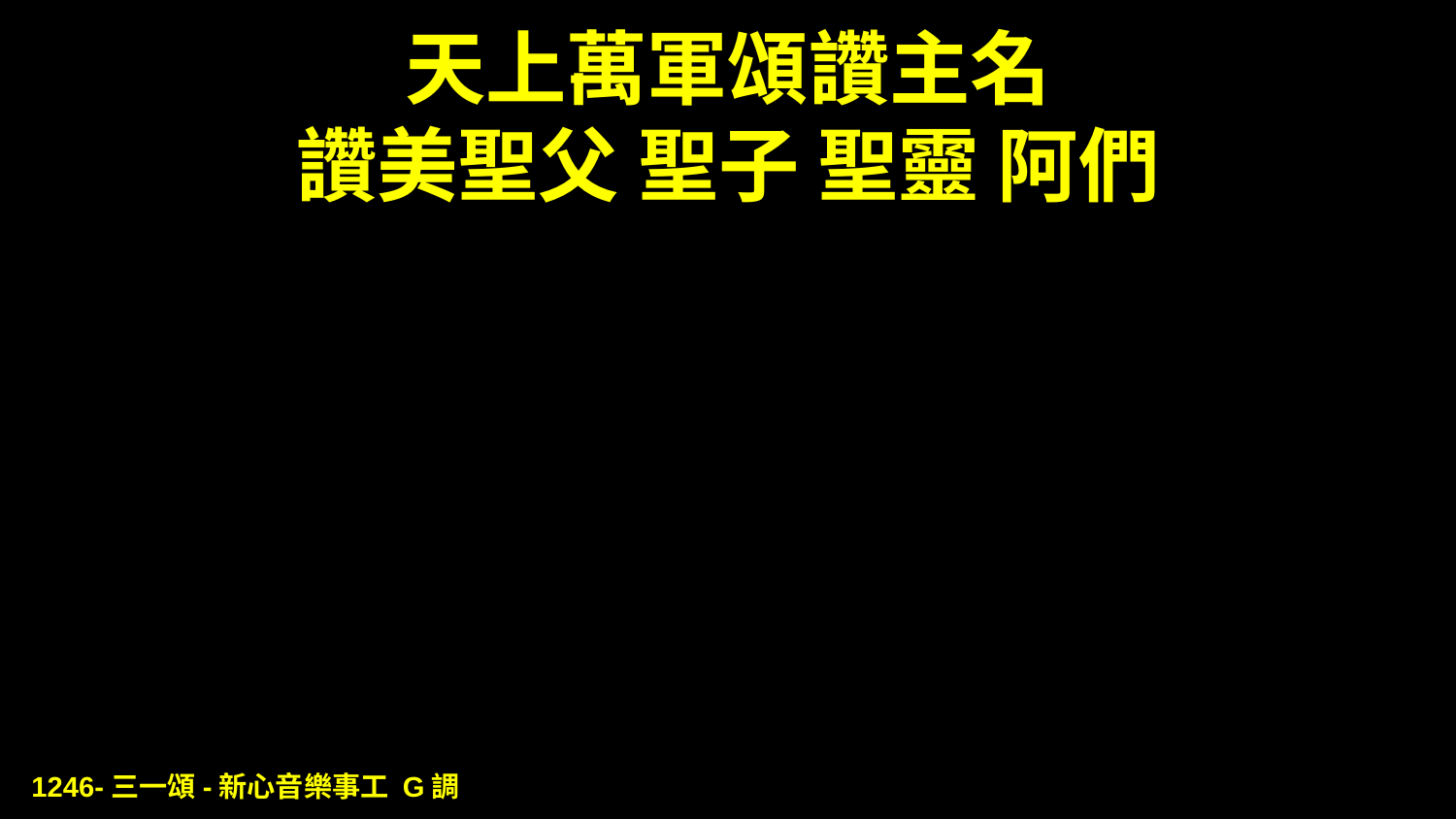

# 天上萬軍頌讚主名 讚美聖父 聖子 聖靈 阿們
1246-三一頌-新心音樂事工 G調